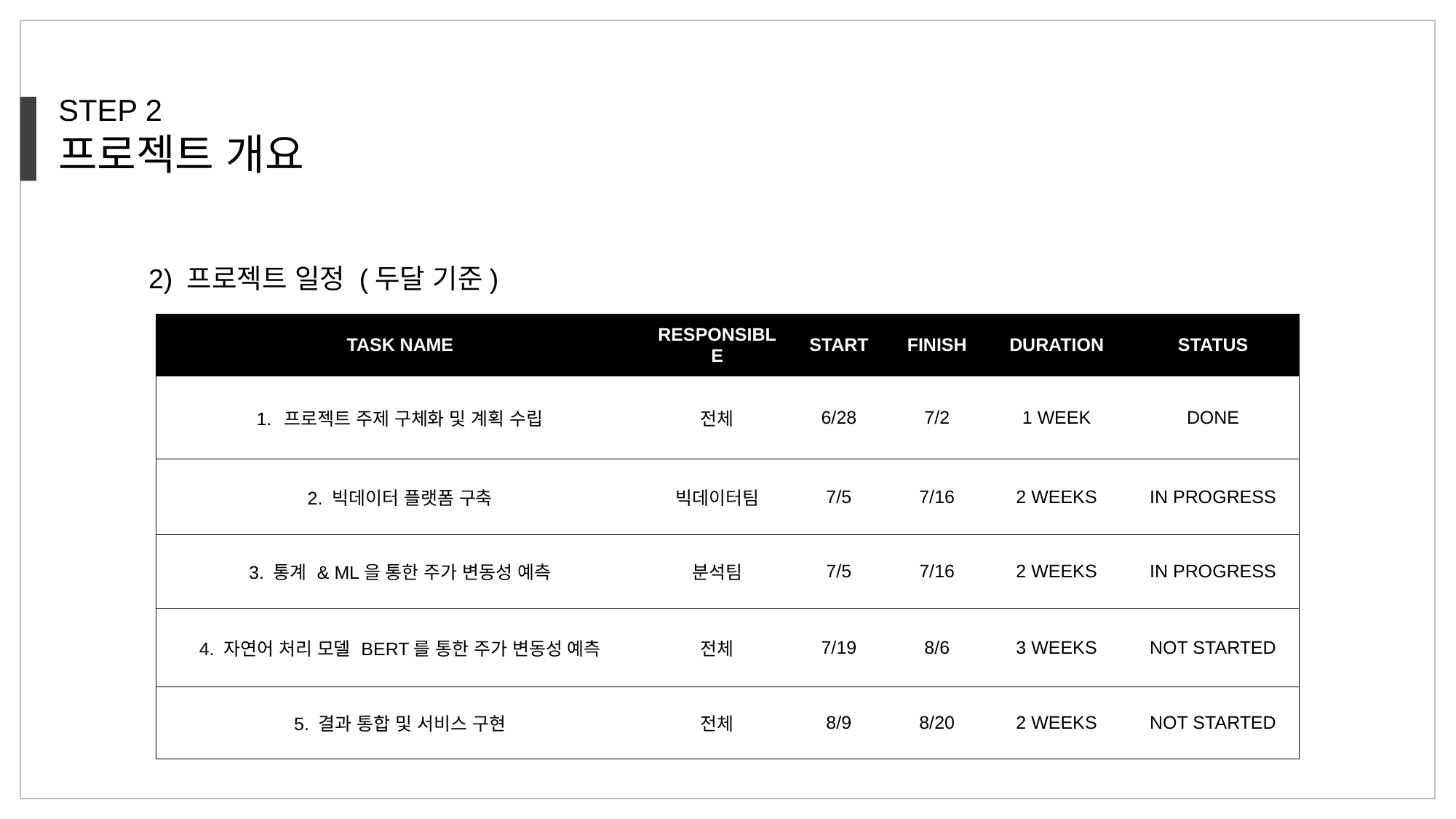

STEP 2
프로젝트 개요

2) 프로젝트 일정 (두달 기준)
| TASK NAME | RESPONSIBLE | START | FINISH | DURATION | STATUS |
| --- | --- | --- | --- | --- | --- |
| 프로젝트 주제 구체화 및 계획 수립 | 전체 | 6/28 | 7/2 | 1 WEEK | DONE |
| 2. 빅데이터 플랫폼 구축 | 빅데이터팀 | 7/5 | 7/16 | 2 WEEKS | IN PROGRESS |
| 3. 통계 & ML을 통한 주가 변동성 예측 | 분석팀 | 7/5 | 7/16 | 2 WEEKS | IN PROGRESS |
| 4. 자연어 처리 모델 BERT를 통한 주가 변동성 예측 | 전체 | 7/19 | 8/6 | 3 WEEKS | NOT STARTED |
| 5. 결과 통합 및 서비스 구현 | 전체 | 8/9 | 8/20 | 2 WEEKS | NOT STARTED |